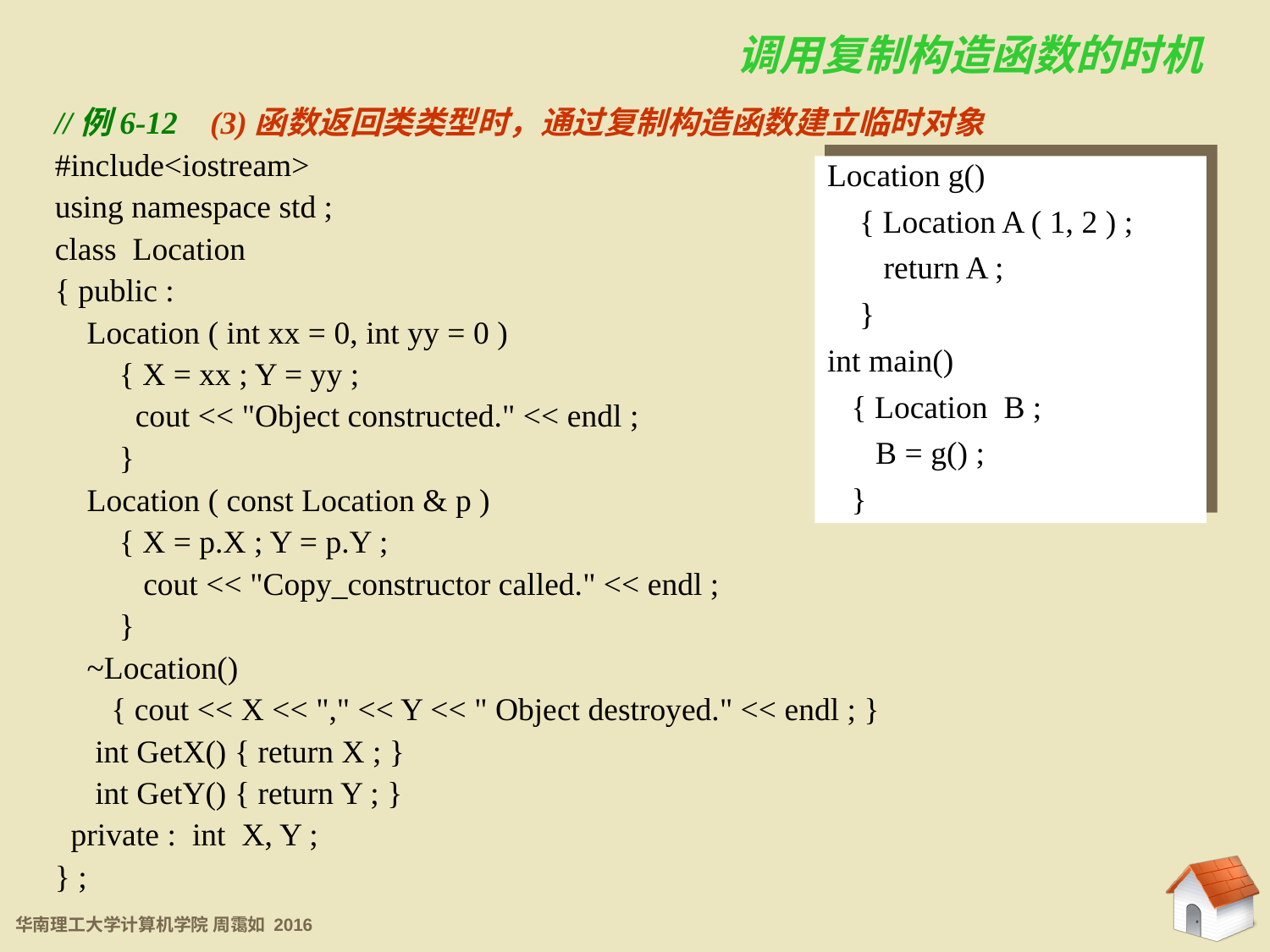

调用复制构造函数的时机
6.2.4  复制构造函数
//例6-12    (3)函数返回类类型时，通过复制构造函数建立临时对象
#include<iostream>
using namespace std ;
class  Location
{ public :
    Location ( int xx = 0, int yy = 0 )
        { X = xx ; Y = yy ;
          cout << "Object constructed." << endl ;
        }
    Location ( const Location & p )
        { X = p.X ; Y = p.Y ;
           cout << "Copy_constructor called." << endl ;
        }
    ~Location()
       { cout << X << "," << Y << " Object destroyed." << endl ; }
     int GetX() { return X ; }
     int GetY() { return Y ; }
  private :  int  X, Y ;
} ;
Location g()
    { Location A ( 1, 2 ) ;
       return A ;
    }
int main()
   { Location  B ;
      B = g() ;
   }